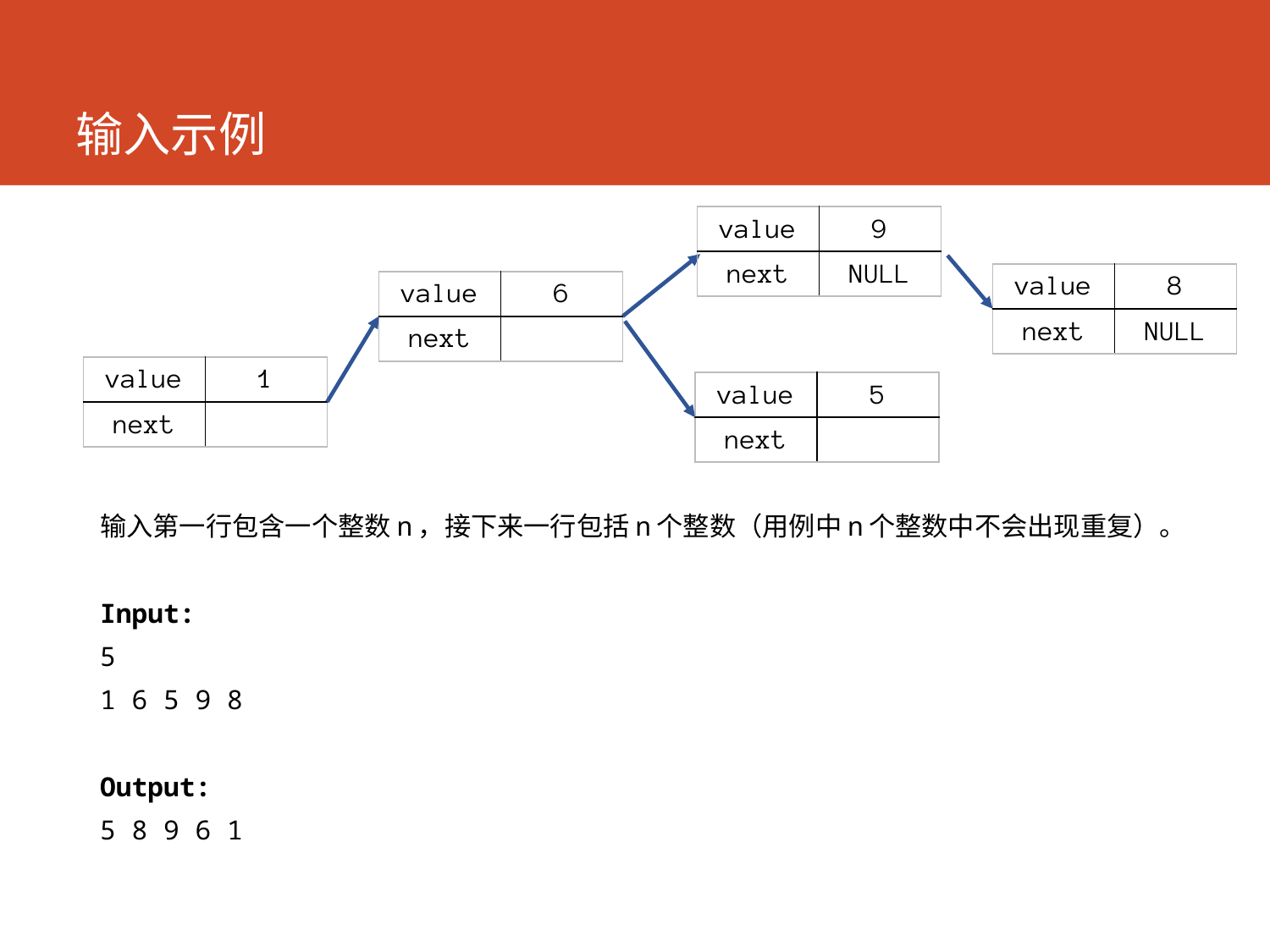

# 输入示例
| value | 9 |
| --- | --- |
| next | NULL |
| value | 8 |
| --- | --- |
| next | NULL |
| value | 6 |
| --- | --- |
| next |  |
| value | 1 |
| --- | --- |
| next |  |
| value | 5 |
| --- | --- |
| next |  |
输入第一行包含一个整数n，接下来一行包括n个整数（用例中n个整数中不会出现重复）。

Input:
5
1 6 5 9 8

Output:
5 8 9 6 1